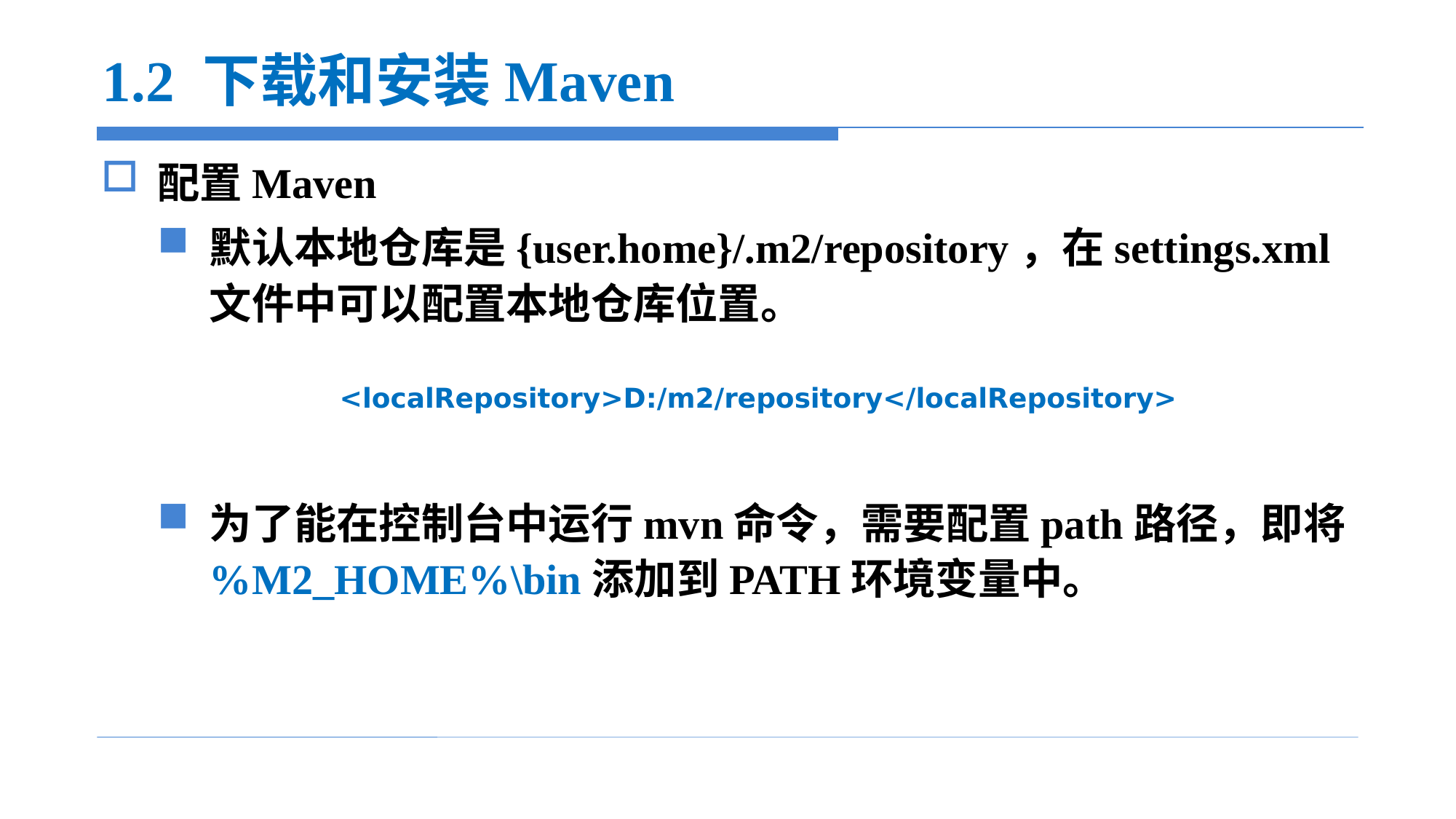

# 1.2 下载和安装Maven
配置Maven
默认本地仓库是{user.home}/.m2/repository，在settings.xml文件中可以配置本地仓库位置。

为了能在控制台中运行mvn命令，需要配置path路径，即将%M2_HOME%\bin添加到PATH环境变量中。
<localRepository>D:/m2/repository</localRepository>
17